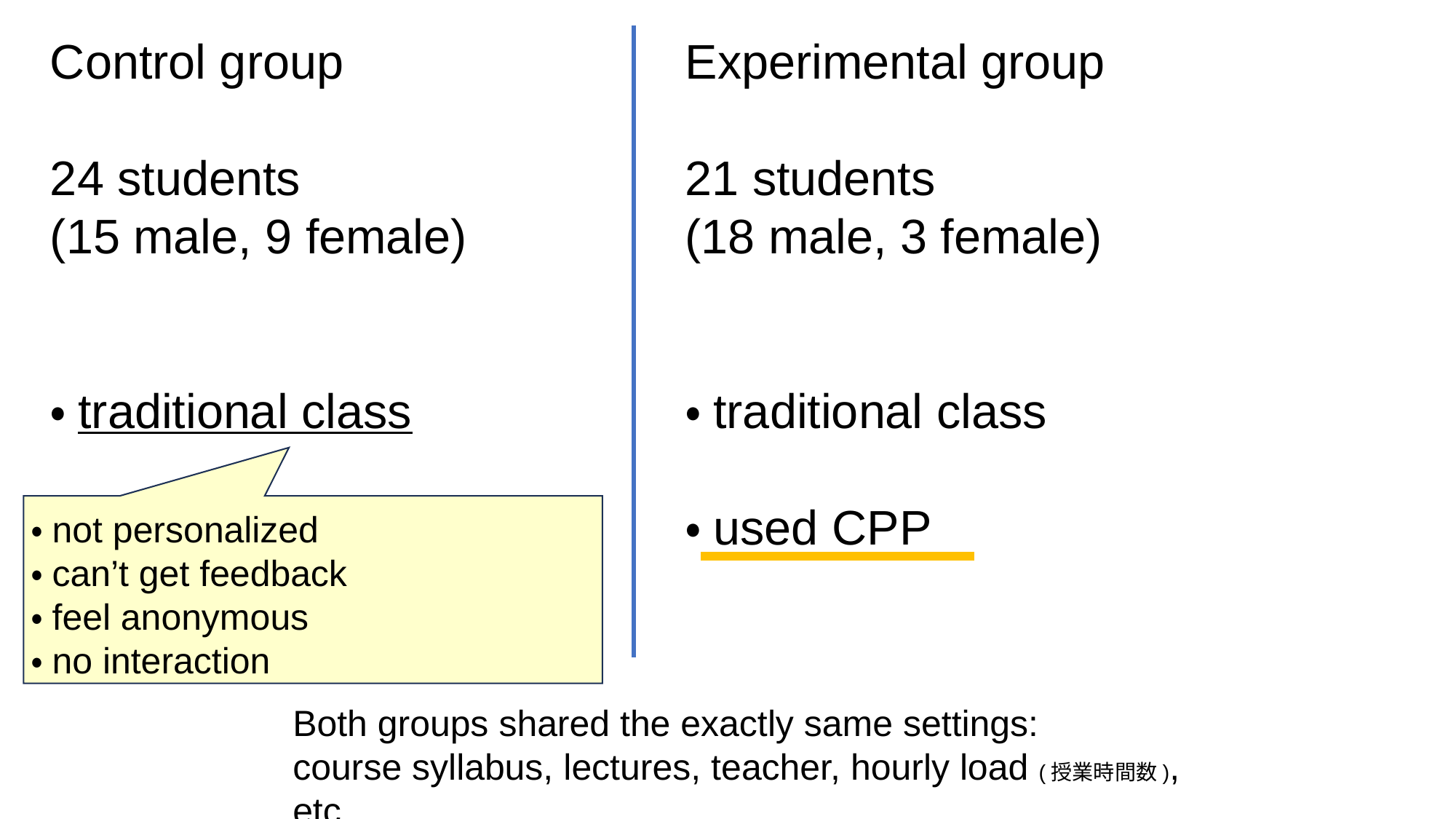

Control group

24 students
(15 male, 9 female)

・traditional class

Experimental group

21 students
(18 male, 3 female)

・traditional class

・used CPP

・not personalized
・can’t get feedback
・feel anonymous
・no interaction
Both groups shared the exactly same settings:
course syllabus, lectures, teacher, hourly load (授業時間数), etc.